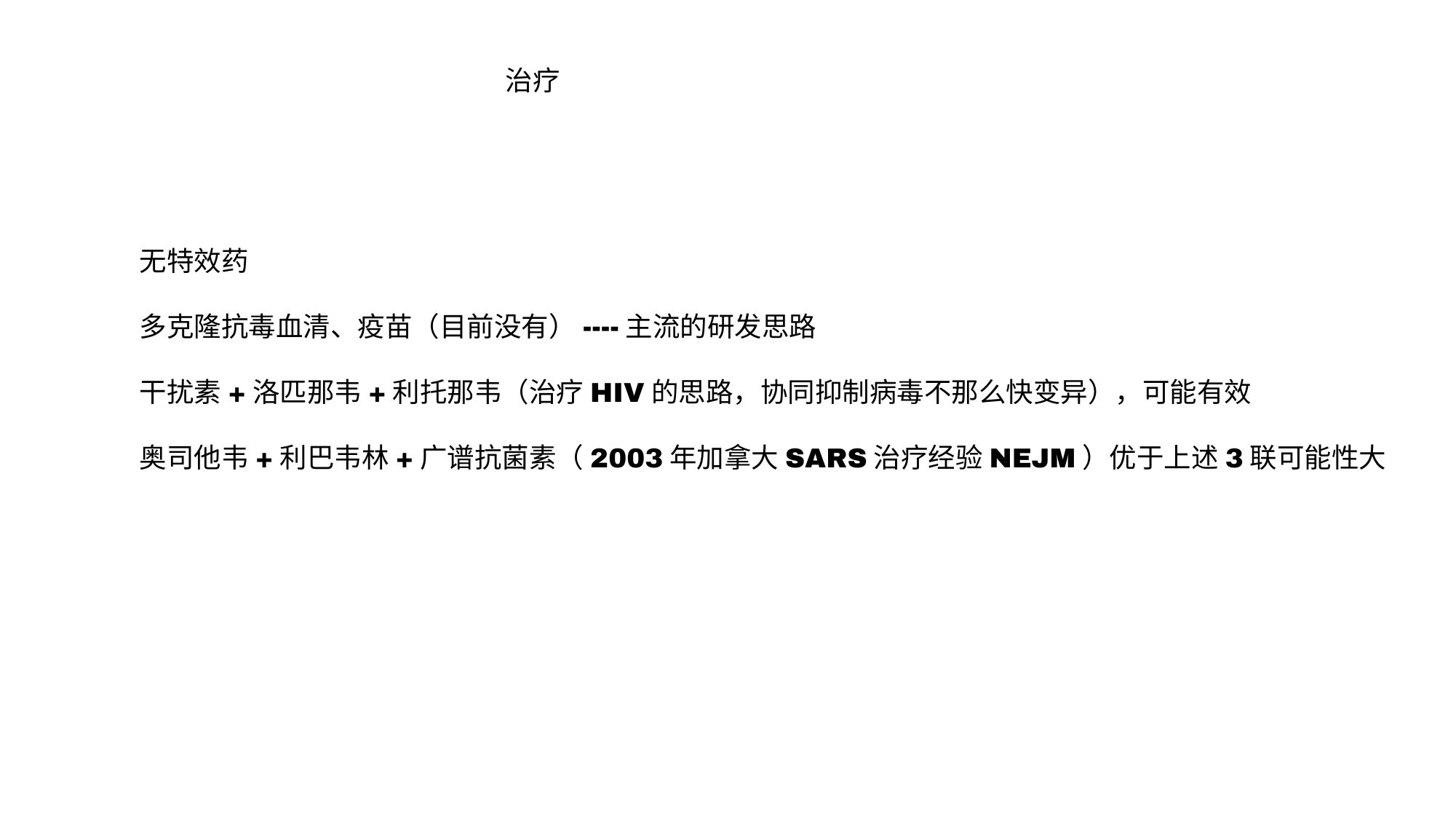

治疗
无特效药

多克隆抗毒血清、疫苗（目前没有）----主流的研发思路

干扰素+洛匹那韦+利托那韦（治疗HIV的思路，协同抑制病毒不那么快变异），可能有效

奥司他韦+利巴韦林+广谱抗菌素（2003年加拿大SARS治疗经验NEJM）优于上述3联可能性大